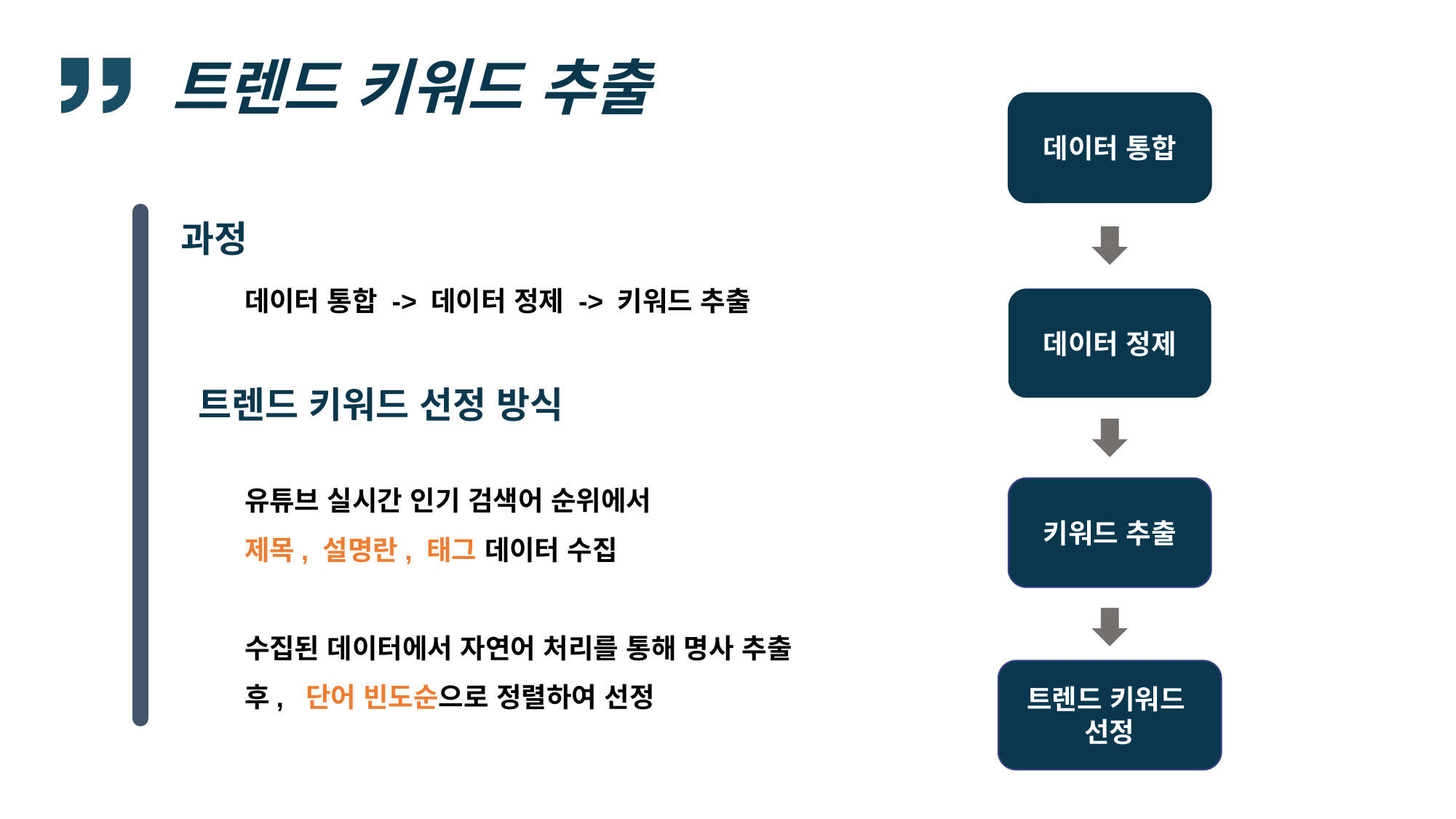

# 트렌드 키워드 추출
데이터 통합

데이터 정제

키워드 추출
트렌드 키워드
선정
과정

데이터 통합 -> 데이터 정제 -> 키워드 추출
트렌드 키워드 선정 방식
유튜브 실시간 인기 검색어 순위에서
제목, 설명란, 태그 데이터 수집

수집된 데이터에서 자연어 처리를 통해 명사 추출 후,  단어 빈도순으로 정렬하여 선정